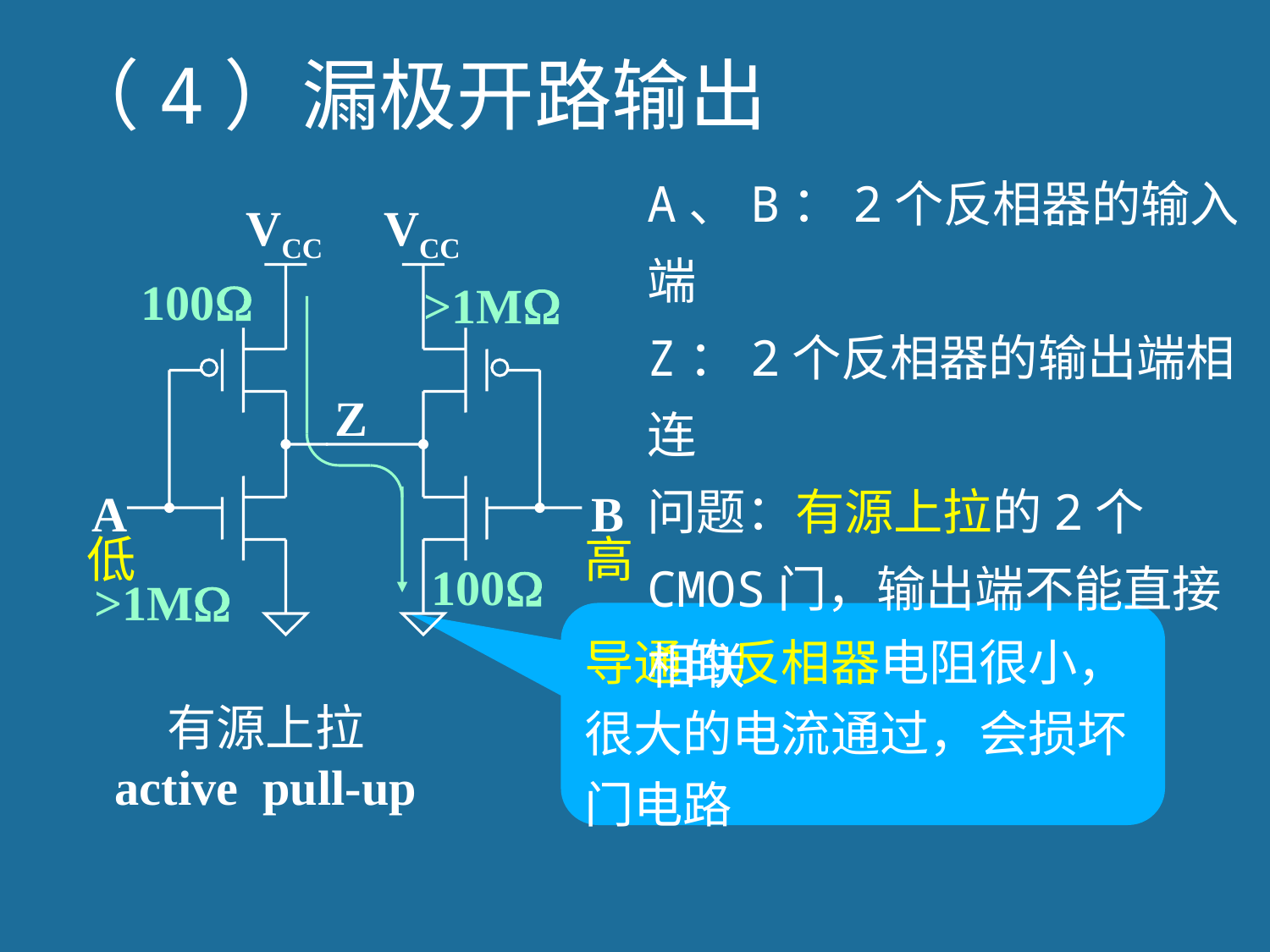

# （4）漏极开路输出
A、B：2个反相器的输入端
Z：2个反相器的输出端相连
问题：有源上拉的2个CMOS门，输出端不能直接相联
VCC

Z

A

VCC

B

100Ω
>1MΩ
>1MΩ
100Ω
低
高

导通的反相器电阻很小，
很大的电流通过，会损坏门电路
有源上拉
active  pull-up
22